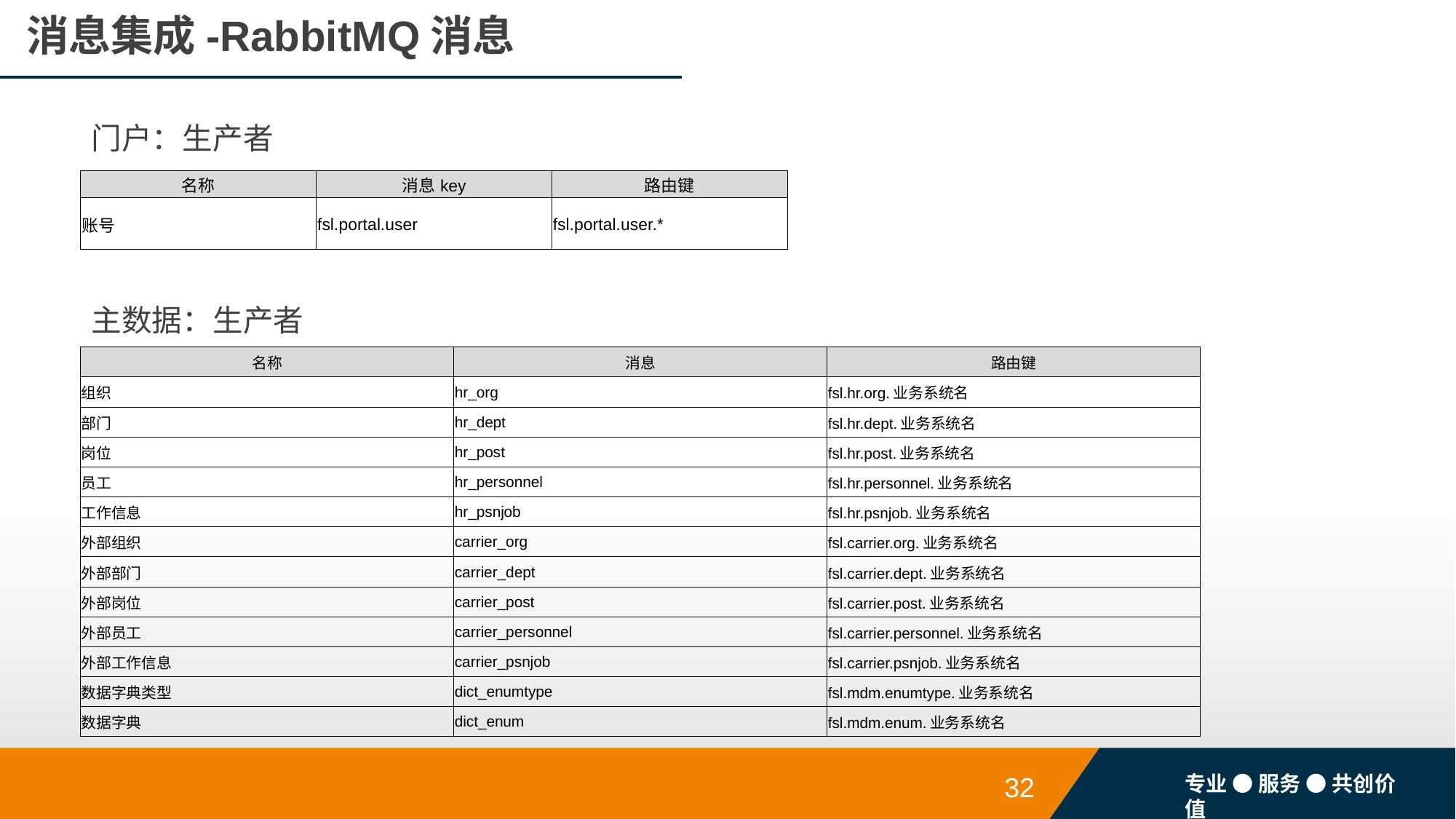

# 消息集成-RabbitMQ消息
门户：生产者
| 名称 | 消息key | 路由键 |
| --- | --- | --- |
| 账号 | fsl.portal.user | fsl.portal.user.\* |
主数据：生产者
| 名称 | 消息 | 路由键 |
| --- | --- | --- |
| 组织 | hr\_org | fsl.hr.org.业务系统名 |
| 部门 | hr\_dept | fsl.hr.dept.业务系统名 |
| 岗位 | hr\_post | fsl.hr.post.业务系统名 |
| 员工 | hr\_personnel | fsl.hr.personnel.业务系统名 |
| 工作信息 | hr\_psnjob | fsl.hr.psnjob.业务系统名 |
| 外部组织 | carrier\_org | fsl.carrier.org.业务系统名 |
| 外部部门 | carrier\_dept | fsl.carrier.dept.业务系统名 |
| 外部岗位 | carrier\_post | fsl.carrier.post.业务系统名 |
| 外部员工 | carrier\_personnel | fsl.carrier.personnel.业务系统名 |
| 外部工作信息 | carrier\_psnjob | fsl.carrier.psnjob.业务系统名 |
| 数据字典类型 | dict\_enumtype | fsl.mdm.enumtype.业务系统名 |
| 数据字典 | dict\_enum | fsl.mdm.enum.业务系统名 |